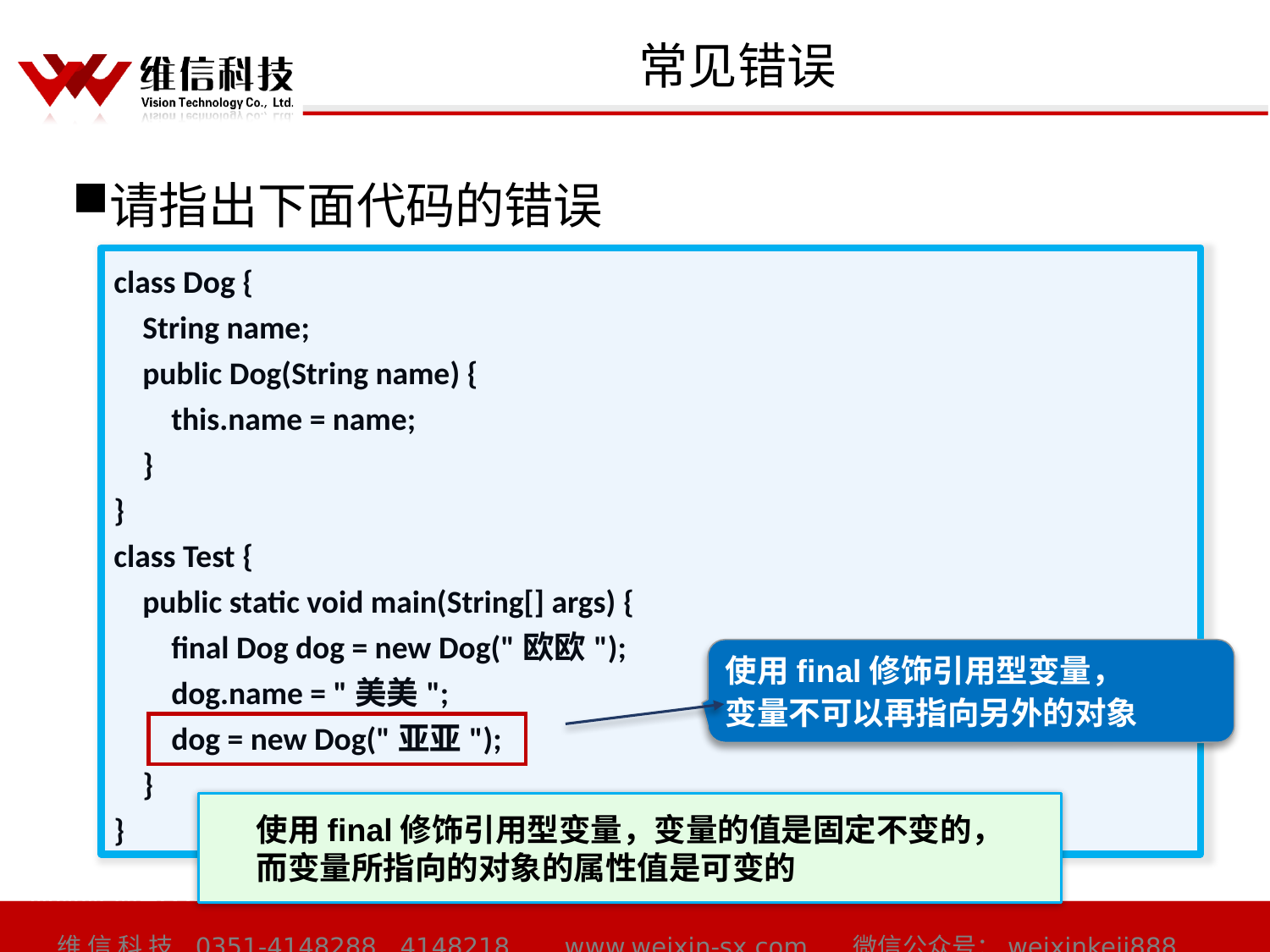

# 常见错误
请指出下面代码的错误
class Dog {
    String name;
    public Dog(String name) {
        this.name = name;
    }
}
class Test {
    public static void main(String[] args) {
        final Dog dog = new Dog("欧欧");
        dog.name = "美美";
        dog = new Dog("亚亚");
    }
}
使用final修饰引用型变量，
变量不可以再指向另外的对象

使用final修饰引用型变量，变量的值是固定不变的，
而变量所指向的对象的属性值是可变的